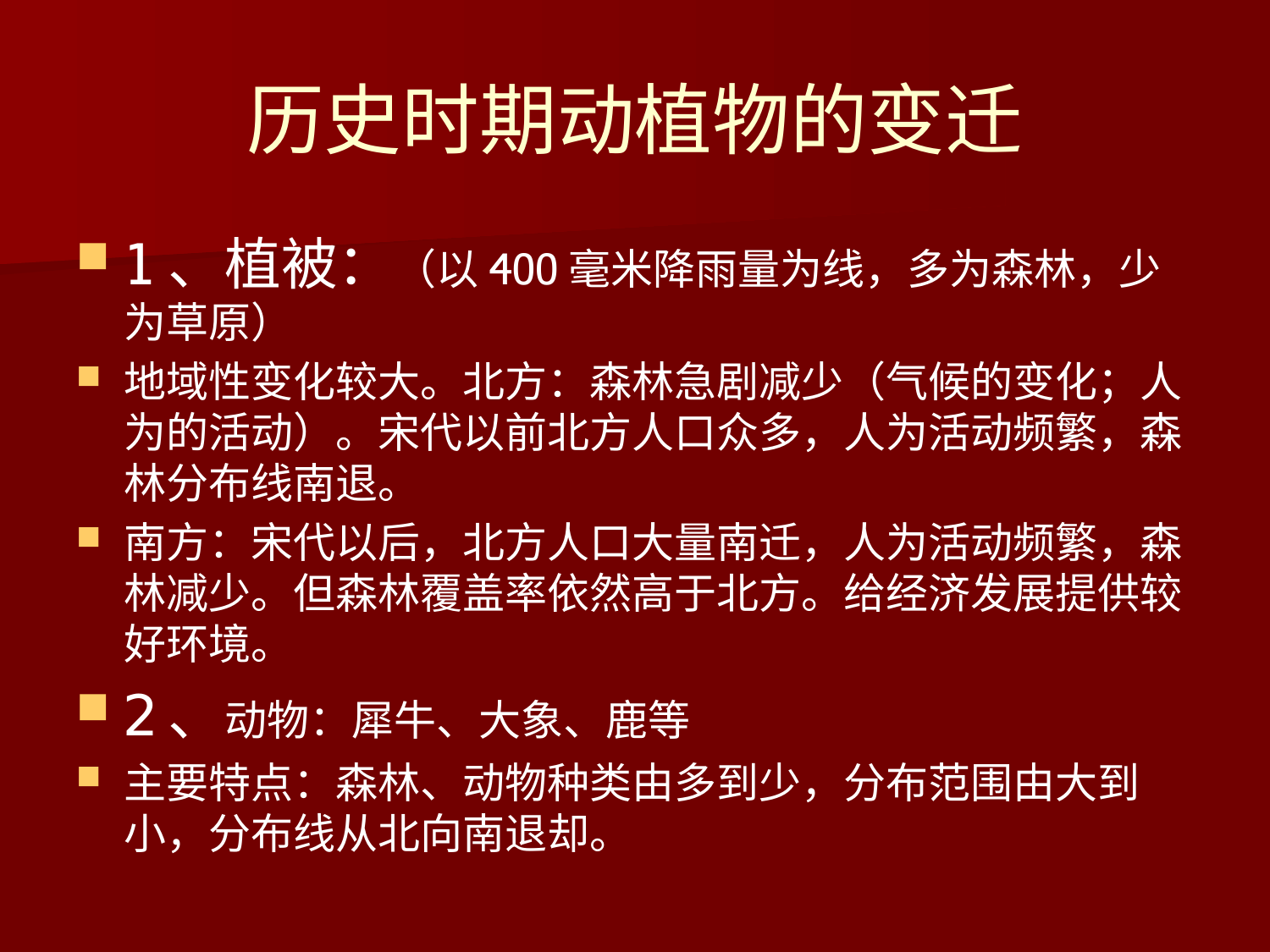

# 历史时期动植物的变迁
1、植被：（以400毫米降雨量为线，多为森林，少为草原）
地域性变化较大。北方：森林急剧减少（气候的变化；人为的活动）。宋代以前北方人口众多，人为活动频繁，森林分布线南退。
南方：宋代以后，北方人口大量南迁，人为活动频繁，森林减少。但森林覆盖率依然高于北方。给经济发展提供较好环境。
2、动物：犀牛、大象、鹿等
主要特点：森林、动物种类由多到少，分布范围由大到小，分布线从北向南退却。